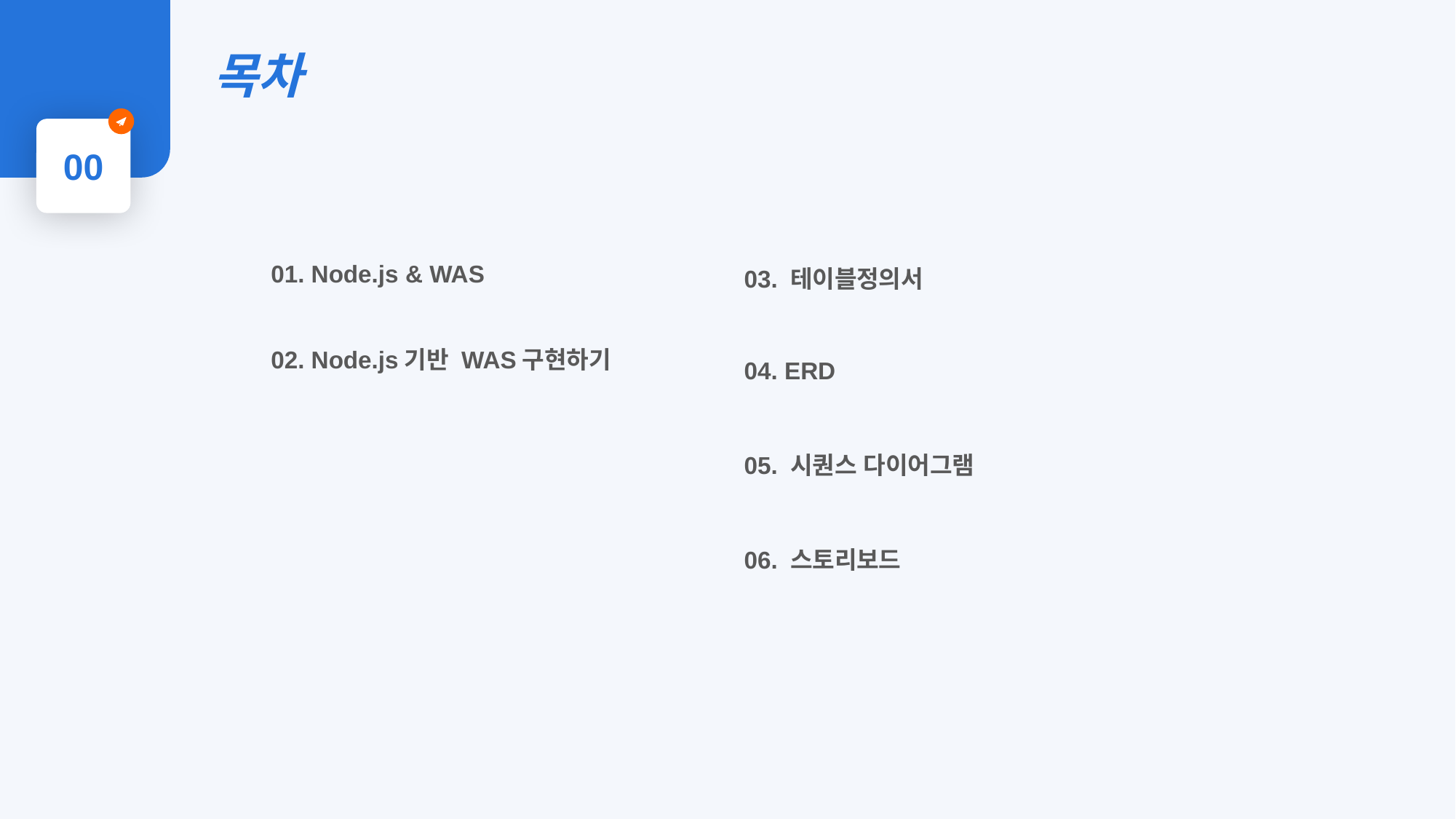

목차

00
01. Node.js & WAS
03. 테이블정의서
02. Node.js기반 WAS구현하기
04. ERD
05. 시퀀스 다이어그램
06. 스토리보드